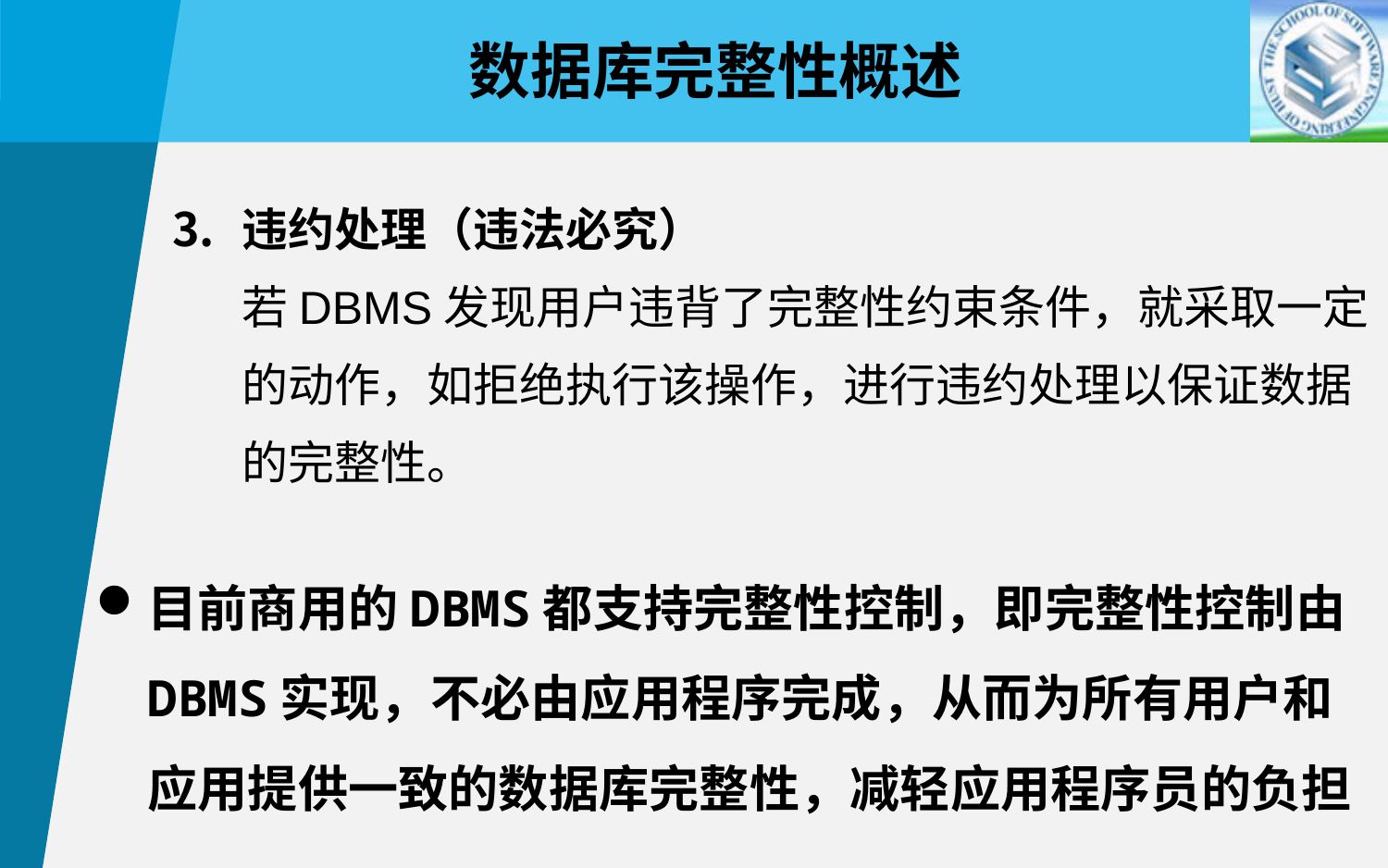

数据库完整性概述
违约处理（违法必究）
若DBMS发现用户违背了完整性约束条件，就采取一定的动作，如拒绝执行该操作，进行违约处理以保证数据的完整性。
目前商用的DBMS都支持完整性控制，即完整性控制由DBMS实现，不必由应用程序完成，从而为所有用户和应用提供一致的数据库完整性，减轻应用程序员的负担